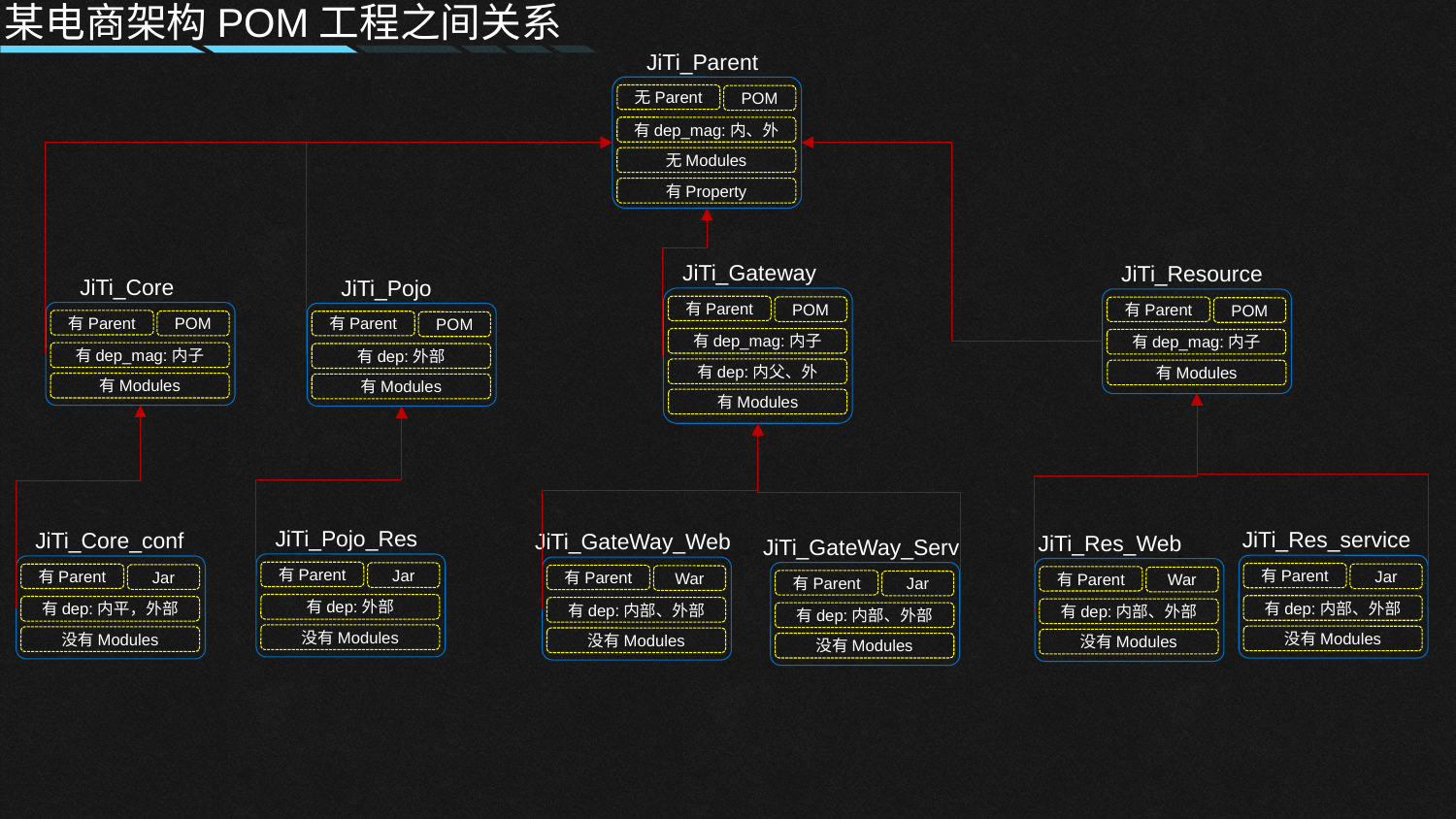

某电商架构POM工程之间关系
JiTi_Parent

无Parent
POM
有dep_mag:内、外
无Modules
有Property

JiTi_Gateway

有Parent
POM
有dep_mag:内子
有dep:内父、外
JiTi_Resource

有Parent
POM
有dep_mag:内子
JiTi_Core

有Parent
POM
有dep_mag:内子
有Modules
JiTi_Pojo

有Parent
POM
有dep:外部
有Modules
有Modules
有Modules
JiTi_Pojo_Res

有Parent
Jar
有dep:外部
没有Modules
JiTi_Res_service

有Parent
Jar
有dep:内部、外部
没有Modules
JiTi_Core_conf

有Parent
Jar
有dep:内平，外部
没有Modules
JiTi_GateWay_Web

有Parent
War
有dep:内部、外部
没有Modules
JiTi_Res_Web

有Parent
War
有dep:内部、外部
没有Modules
JiTi_GateWay_Serv

有Parent
Jar
有dep:内部、外部
没有Modules